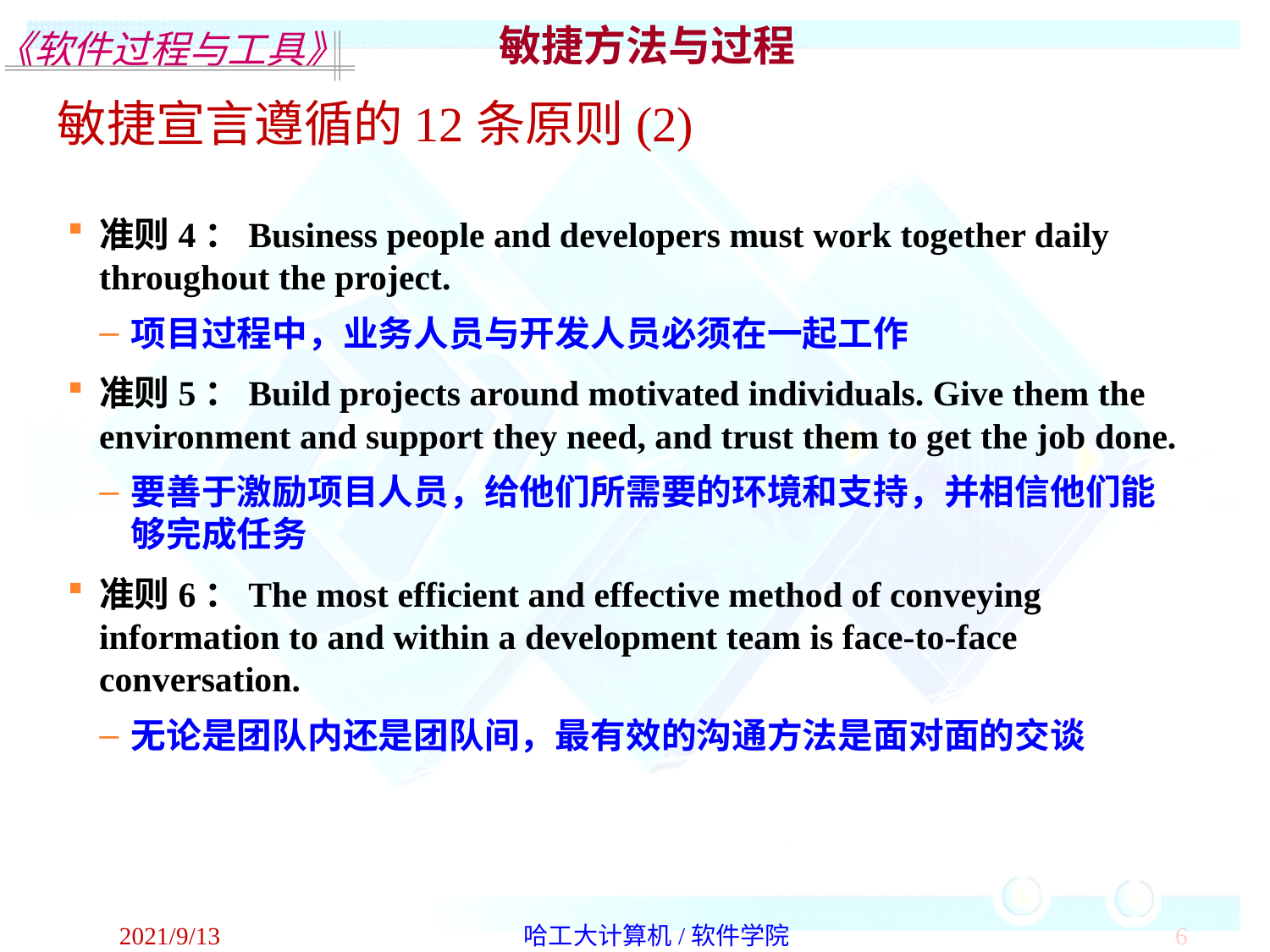

敏捷方法与过程
敏捷宣言遵循的12条原则(2)
准则4：Business people and developers must work together daily throughout the project.
项目过程中，业务人员与开发人员必须在一起工作
准则5：Build projects around motivated individuals. Give them the environment and support they need, and trust them to get the job done.
要善于激励项目人员，给他们所需要的环境和支持，并相信他们能够完成任务
准则6：The most efficient and effective method of conveying information to and within a development team is face-to-face conversation.
无论是团队内还是团队间，最有效的沟通方法是面对面的交谈